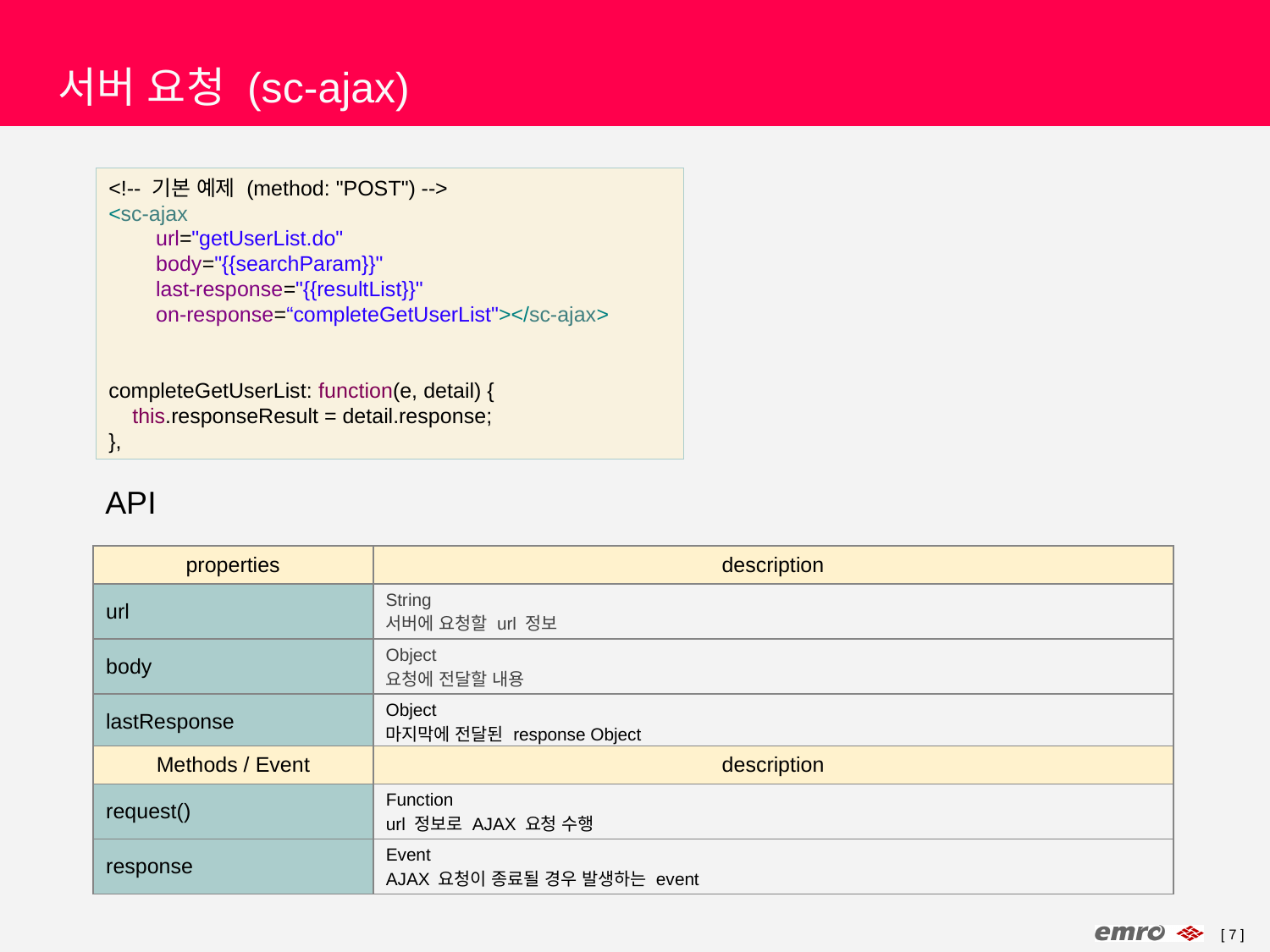

서버 요청 (sc-ajax)
<!-- 기본 예제 (method: "POST") -->
<sc-ajax
        url="getUserList.do"
        body="{{searchParam}}"
        last-response="{{resultList}}"
        on-response=“completeGetUserList"></sc-ajax>

completeGetUserList: function(e, detail) {
    this.responseResult = detail.response;
},
API
| properties | description |
| --- | --- |
| url | String 서버에 요청할 url 정보 |
| body | Object 요청에 전달할 내용 |
| lastResponse | Object 마지막에 전달된 response Object |
| Methods / Event | description |
| --- | --- |
| request() | Function url 정보로 AJAX 요청 수행 |
| response | Event AJAX 요청이 종료될 경우 발생하는 event |